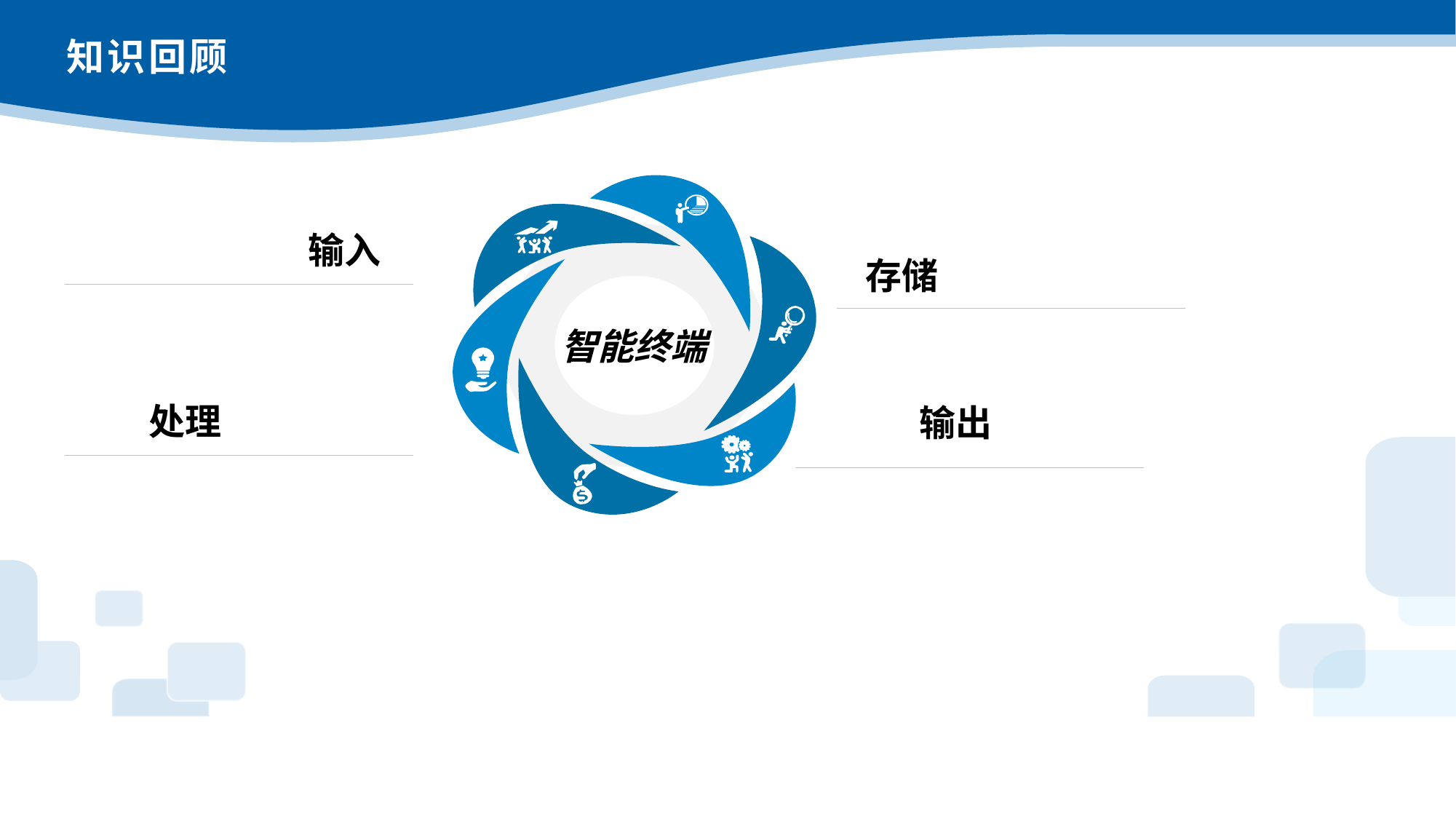

# 知识回顾

智能终端
输入

存储

处理

输出